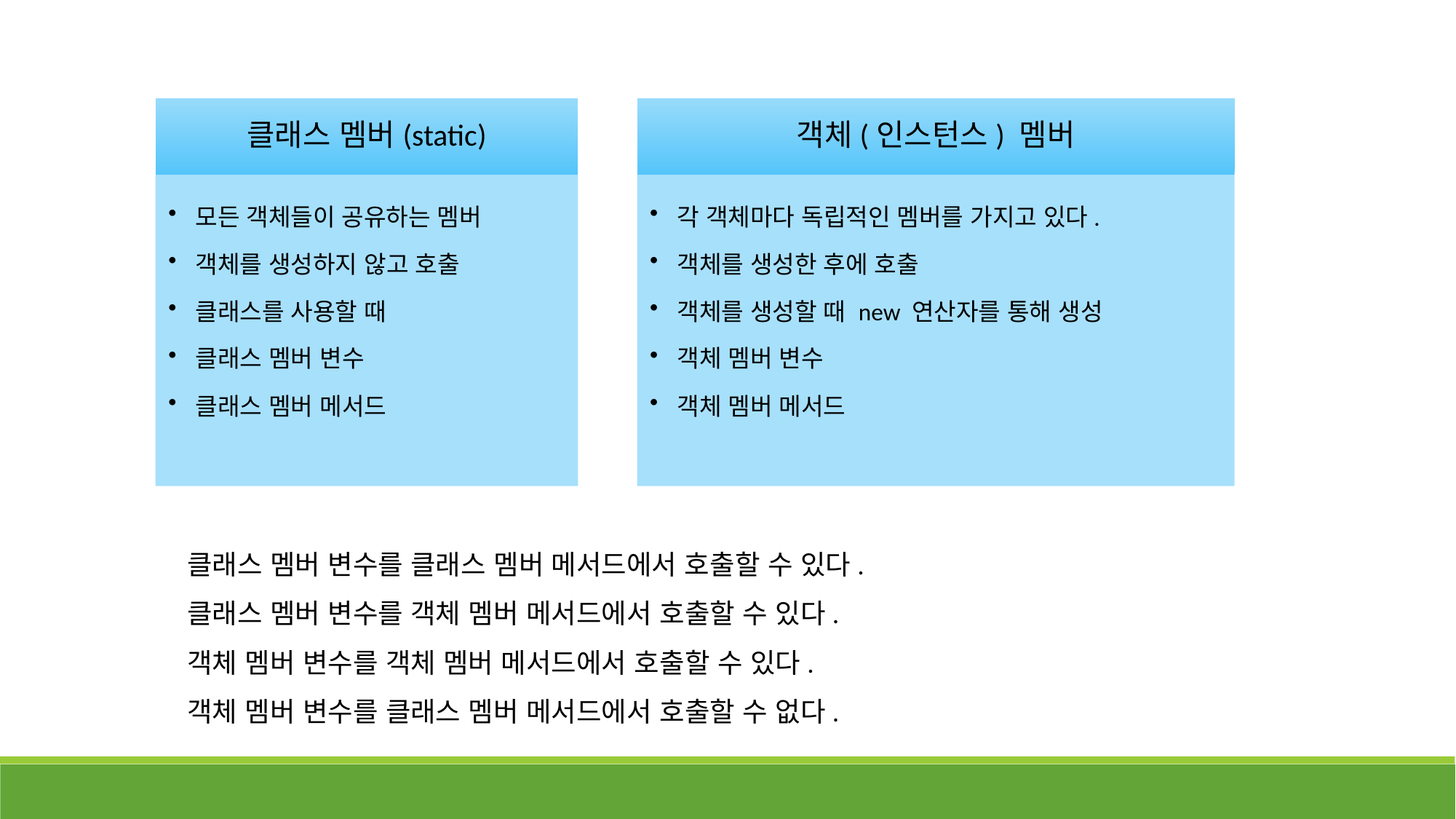

클래스 멤버(static)
객체(인스턴스) 멤버
모든 객체들이 공유하는 멤버
객체를 생성하지 않고 호출
클래스를 사용할 때
클래스 멤버 변수
클래스 멤버 메서드
각 객체마다 독립적인 멤버를 가지고 있다.
객체를 생성한 후에 호출
객체를 생성할 때 new 연산자를 통해 생성
객체 멤버 변수
객체 멤버 메서드
클래스 멤버 변수를 클래스 멤버 메서드에서 호출할 수 있다.
클래스 멤버 변수를 객체 멤버 메서드에서 호출할 수 있다.
객체 멤버 변수를 객체 멤버 메서드에서 호출할 수 있다.
객체 멤버 변수를 클래스 멤버 메서드에서 호출할 수 없다.